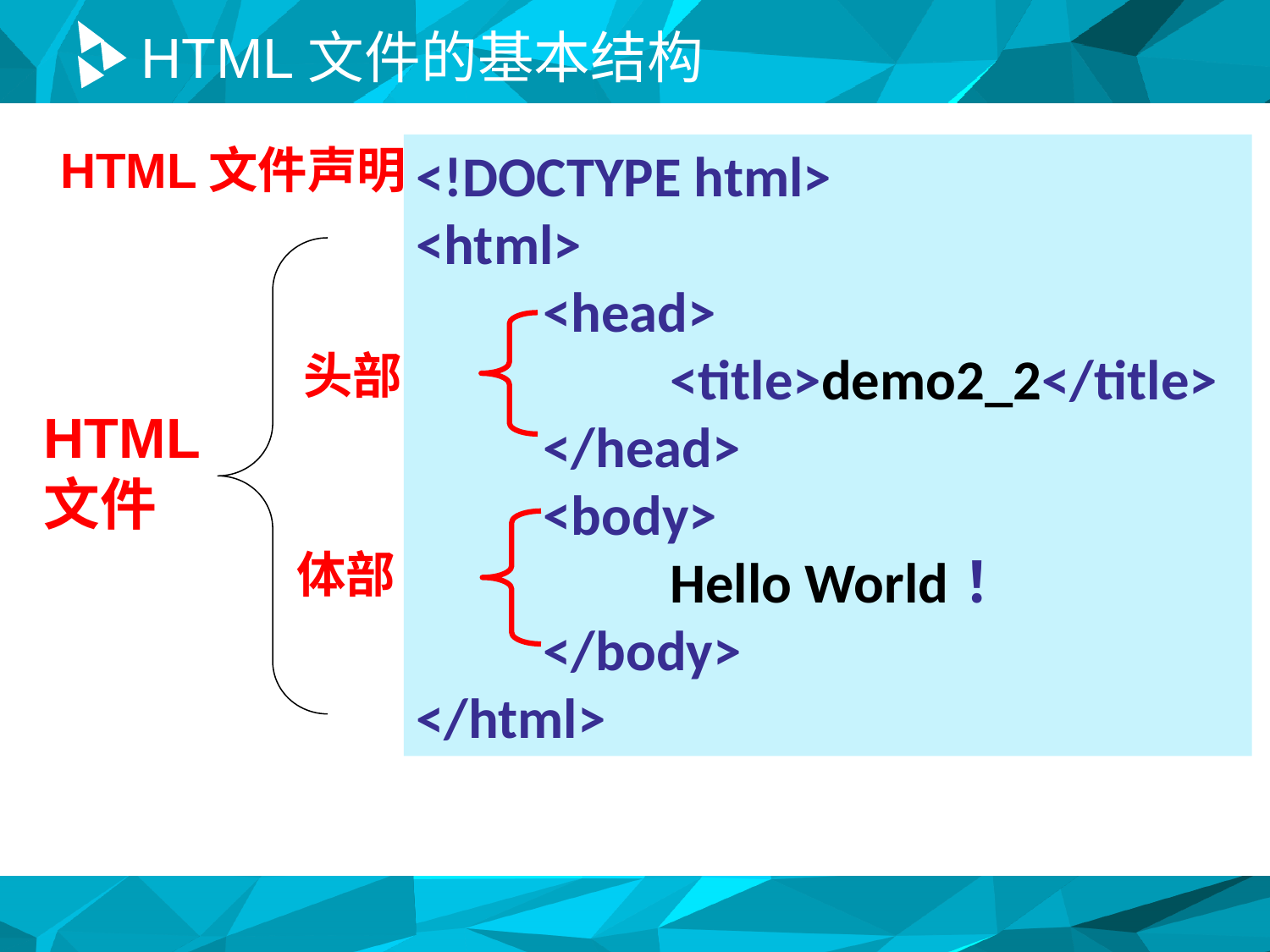

# HTML文件的基本结构
HTML文件声明
<!DOCTYPE html>
<html>
	<head>
		<title>demo2_2</title>
	</head>
	<body>
		Hello World！
	</body>
</html>

HTML文件

头部

体部